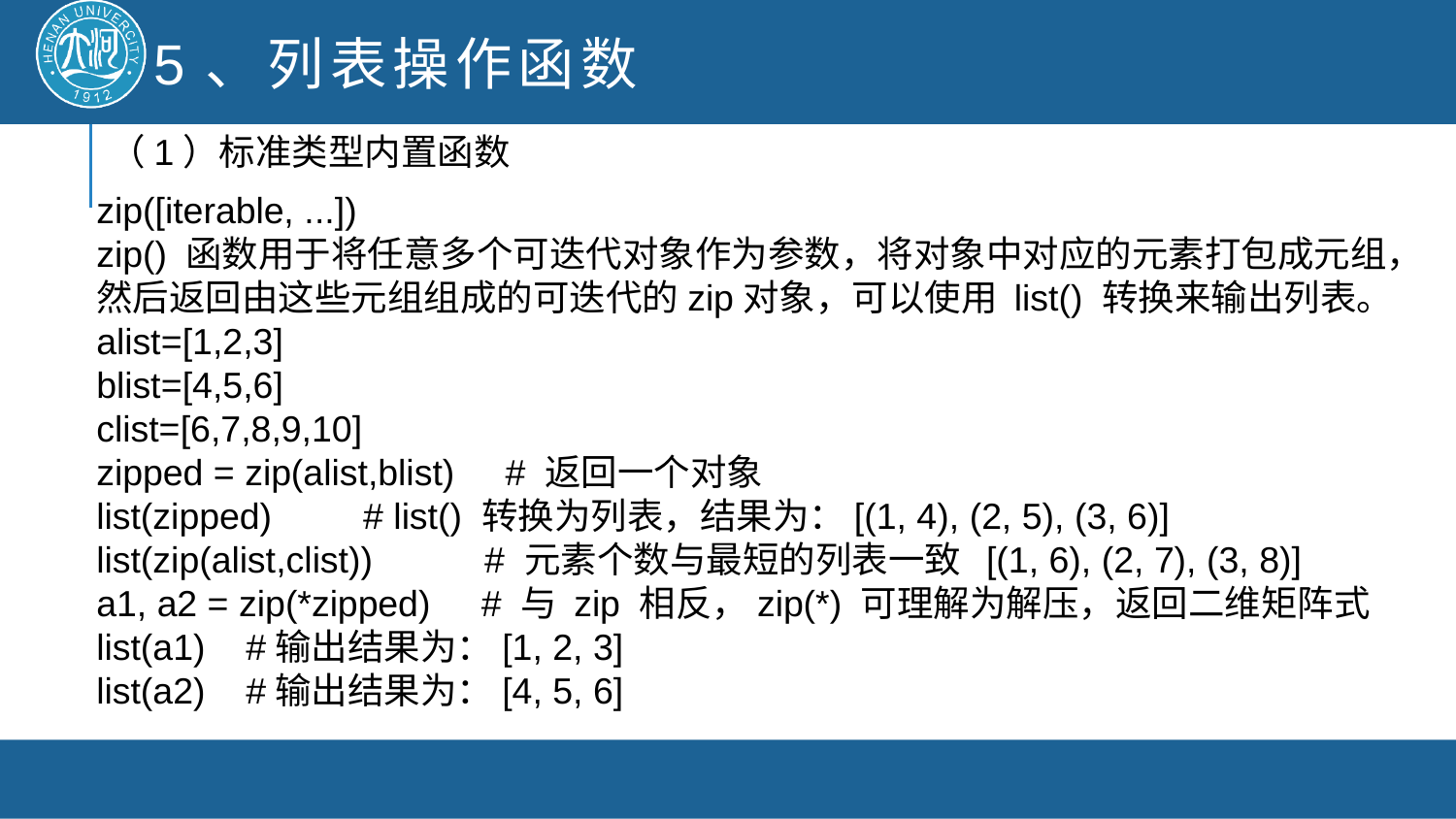

5、列表操作函数
（1）标准类型内置函数
zip([iterable, ...])
zip() 函数用于将任意多个可迭代对象作为参数，将对象中对应的元素打包成元组，然后返回由这些元组组成的可迭代的zip对象，可以使用 list() 转换来输出列表。
alist=[1,2,3]
blist=[4,5,6]
clist=[6,7,8,9,10]
zipped = zip(alist,blist)     # 返回一个对象
list(zipped)         # list() 转换为列表，结果为：[(1, 4), (2, 5), (3, 6)]
list(zip(alist,clist))           # 元素个数与最短的列表一致  [(1, 6), (2, 7), (3, 8)]
a1, a2 = zip(*zipped)     # 与 zip 相反，zip(*) 可理解为解压，返回二维矩阵式
list(a1)    #输出结果为：[1, 2, 3]
list(a2)    #输出结果为：[4, 5, 6]